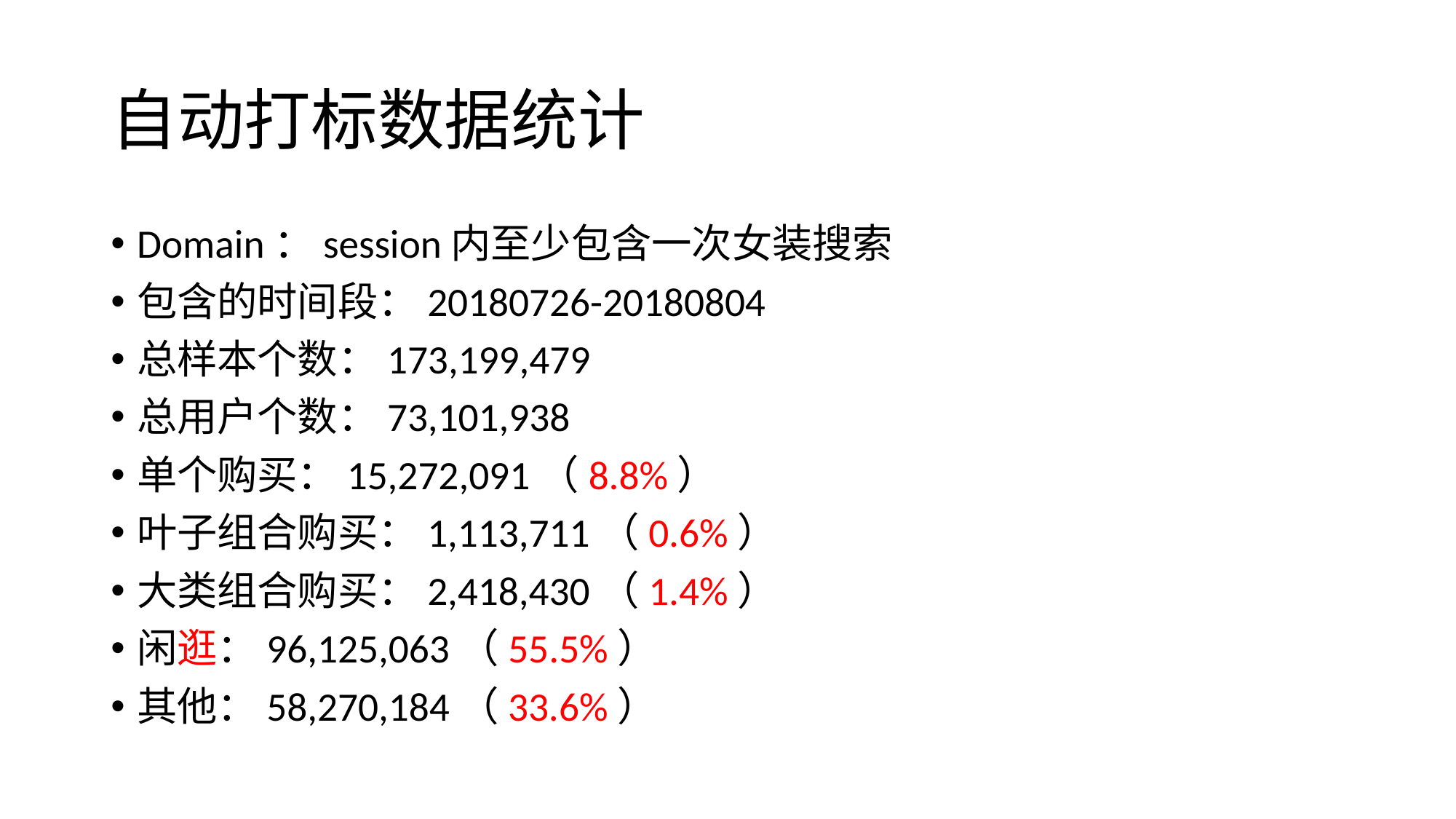

# 自动打标数据统计
Domain：session内至少包含一次女装搜索
包含的时间段：20180726-20180804
总样本个数：173,199,479
总用户个数：73,101,938
单个购买：15,272,091（8.8%）
叶子组合购买：1,113,711（0.6%）
大类组合购买：2,418,430（1.4%）
闲逛：96,125,063（55.5%）
其他：58,270,184（33.6%）